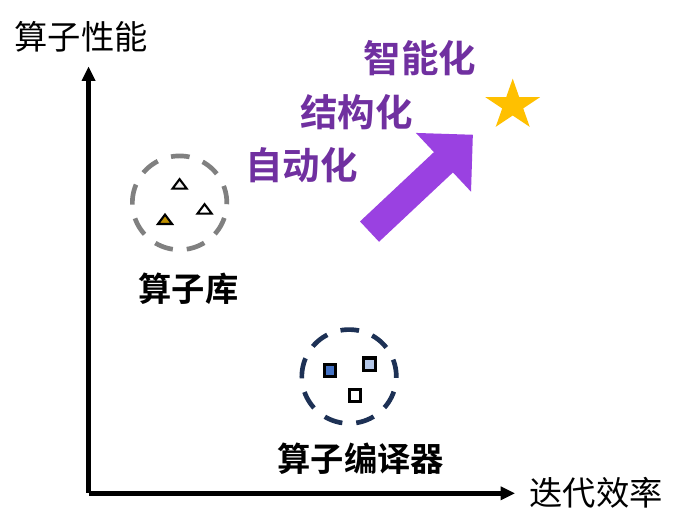

算子性能
智能化

结构化
自动化

算子库

算子编译器
迭代效率